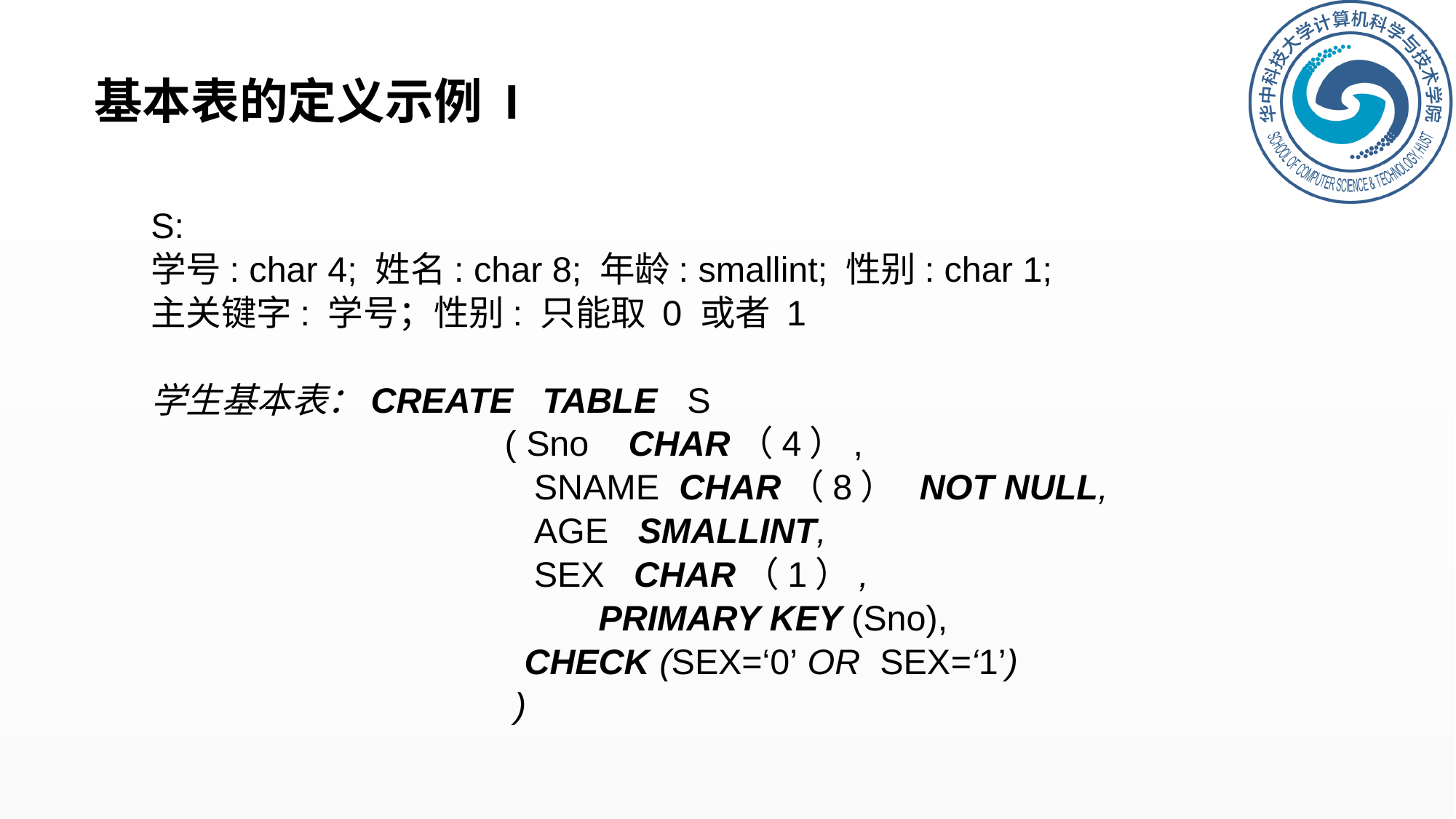

# 基本表的定义示例 I

S:
学号: char 4; 姓名: char 8; 年龄: smallint; 性别: char 1;
主关键字: 学号；性别: 只能取 0 或者 1

学生基本表：CREATE   TABLE   S
			                                  ( Sno    CHAR（4）,
			                                     SNAME  CHAR（8）  NOT NULL,
			                                     AGE   SMALLINT,
			                                     SEX   CHAR（1）,
		                  	                      PRIMARY KEY (Sno),
			                                    CHECK (SEX=‘0’ OR  SEX=‘1’)
			                                   )